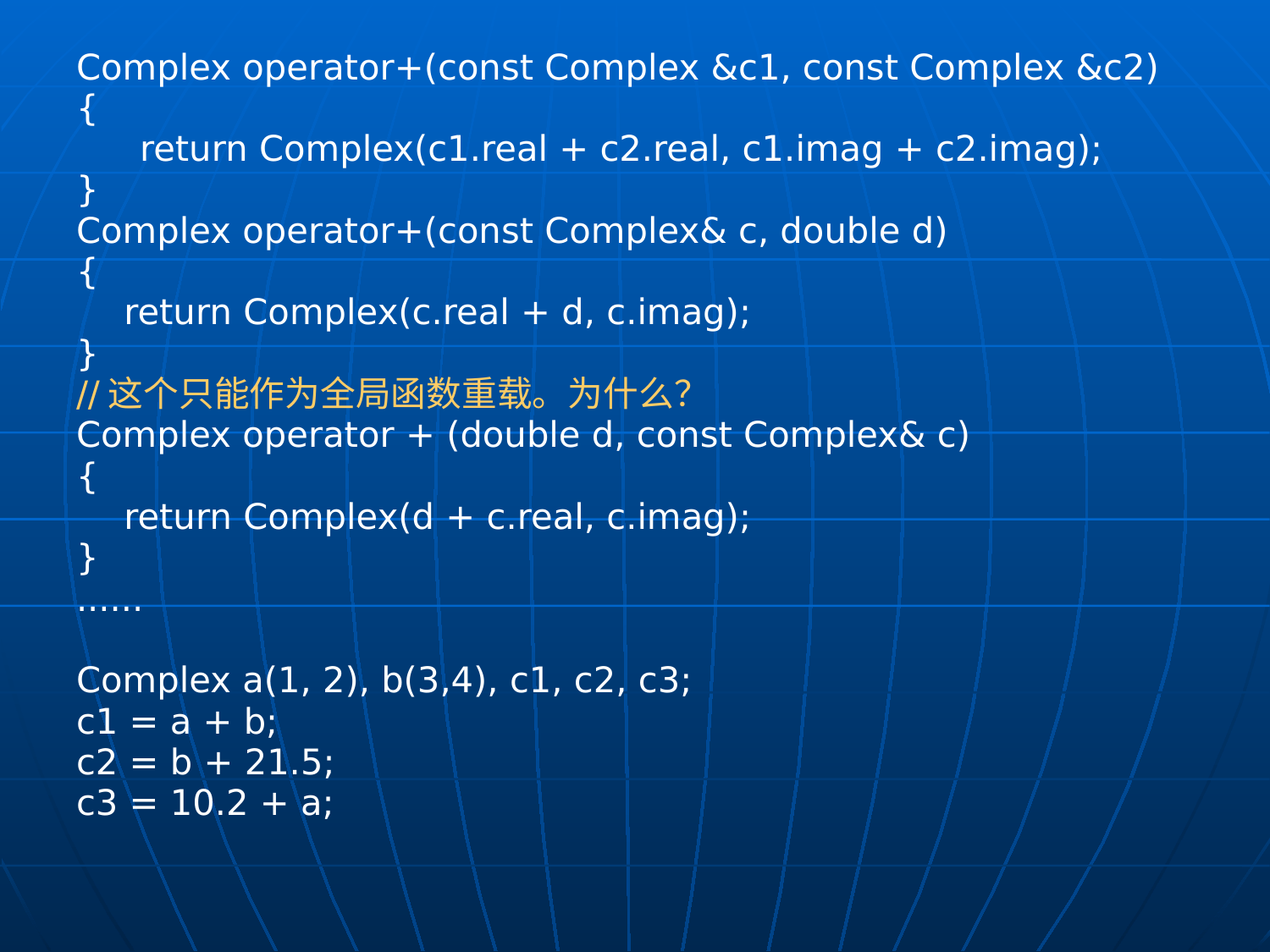

Complex operator+(const Complex &c1, const Complex &c2)
{
return Complex(c1.real + c2.real, c1.imag + c2.imag);
}
Complex operator+(const Complex& c, double d)
{
	return Complex(c.real + d, c.imag);
}
//这个只能作为全局函数重载。为什么？
Complex operator + (double d, const Complex& c)
{
	return Complex(d + c.real, c.imag);
}
......

Complex a(1, 2), b(3,4), c1, c2, c3;
c1 = a + b;
c2 = b + 21.5;
c3 = 10.2 + a;